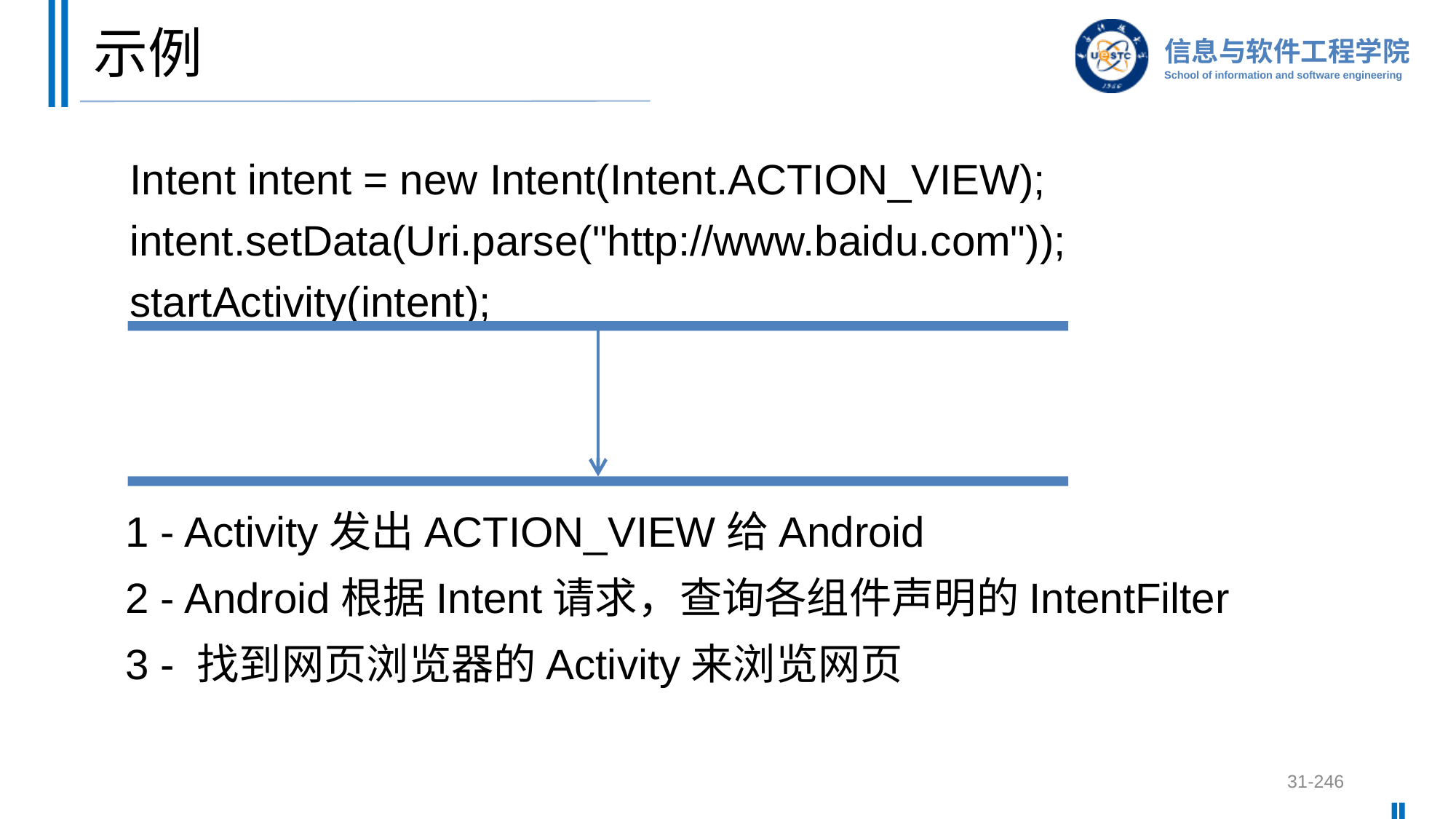

# 示例
Intent intent = new Intent(Intent.ACTION_VIEW);
intent.setData(Uri.parse("http://www.baidu.com"));
startActivity(intent);

1 - Activity发出ACTION_VIEW给Android
2 - Android根据Intent请求，查询各组件声明的IntentFilter
3 - 找到网页浏览器的Activity来浏览网页
31-246